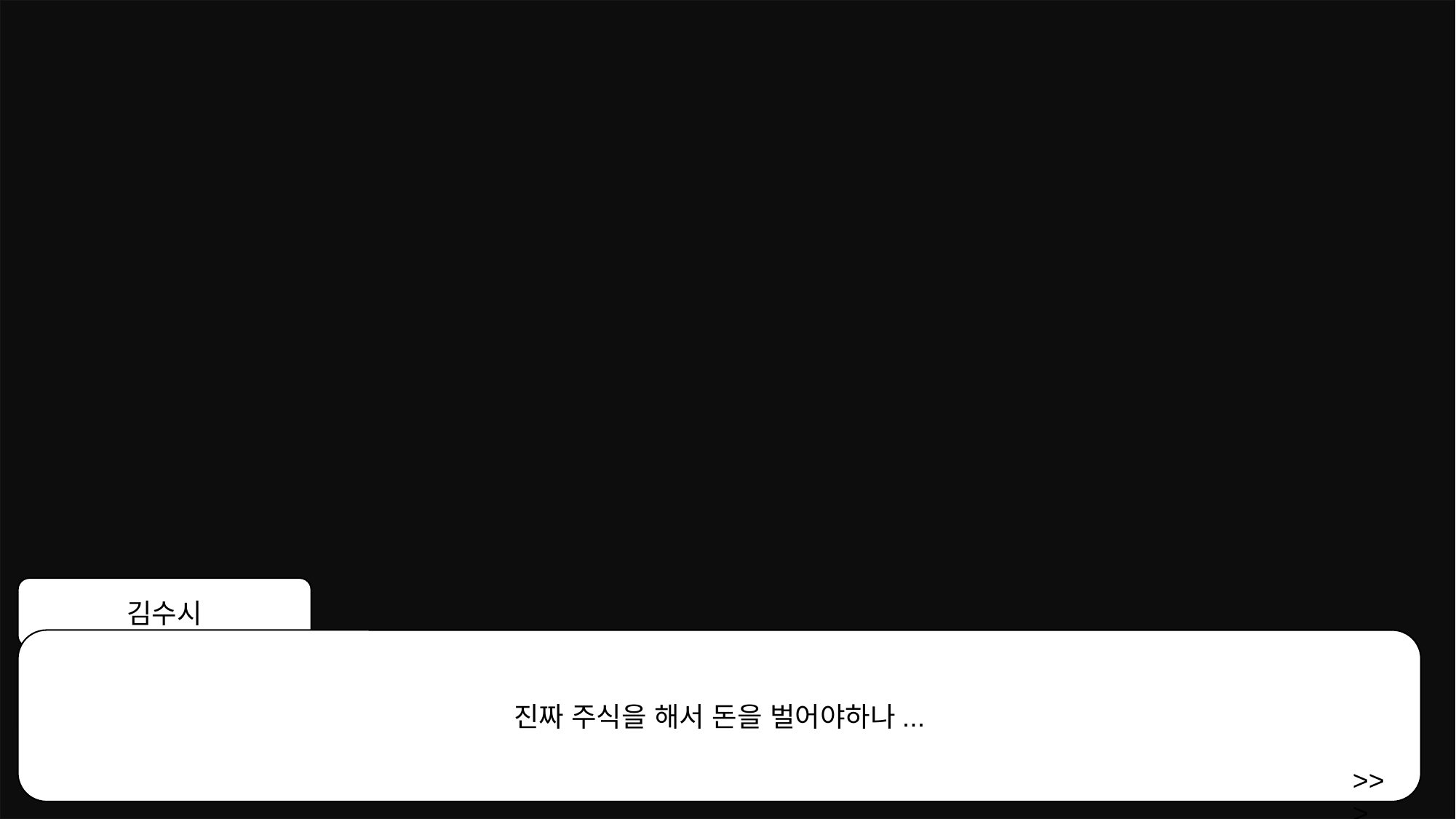

김수시
진짜 주식을 해서 돈을 벌어야하나...
>>>